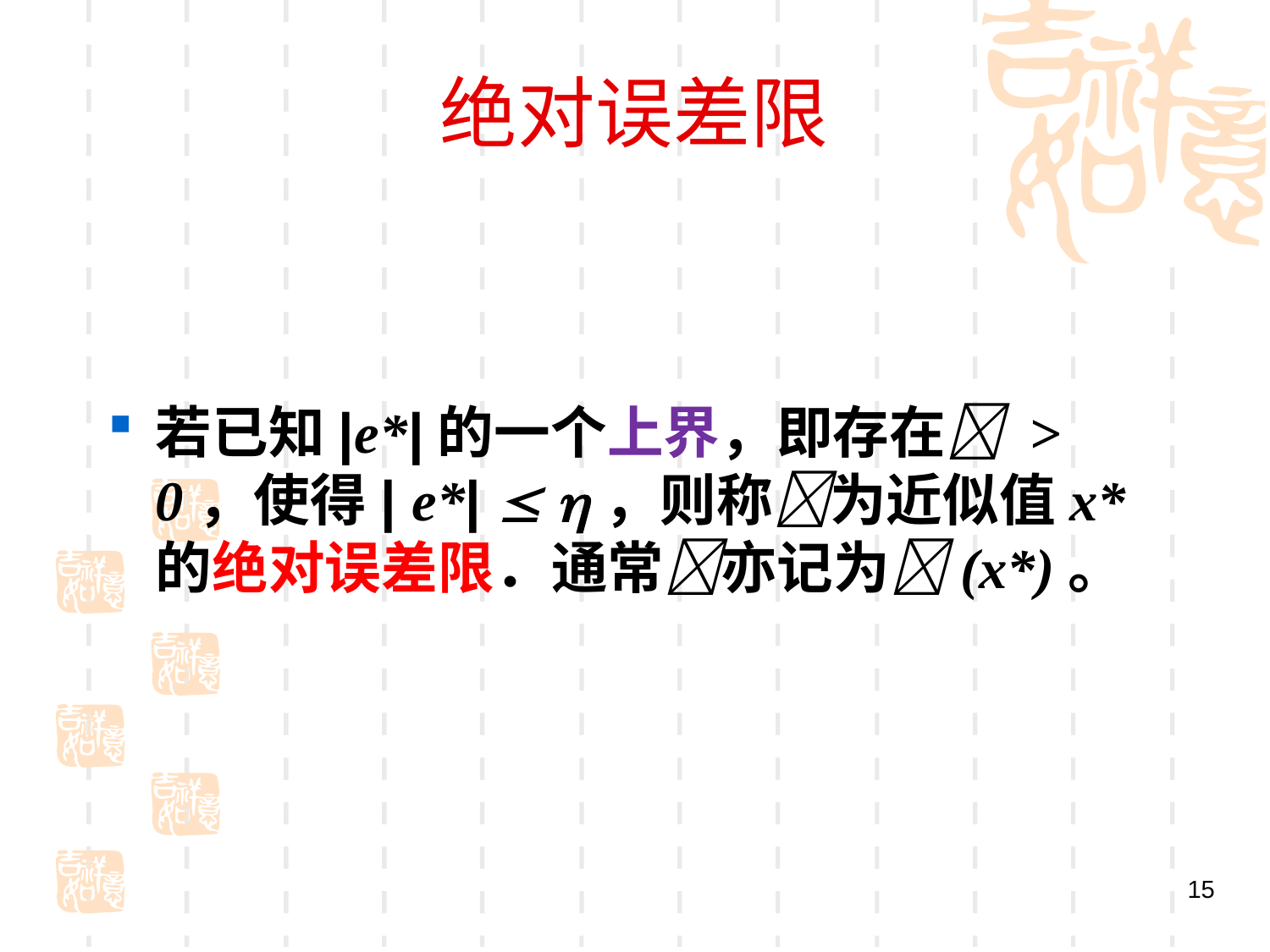

# 绝对误差限

若已知|e*|的一个上界，即存在η > 0，使得| e*| ≤ η，则称η为近似值x*的绝对误差限．通常η亦记为η(x*)。
15